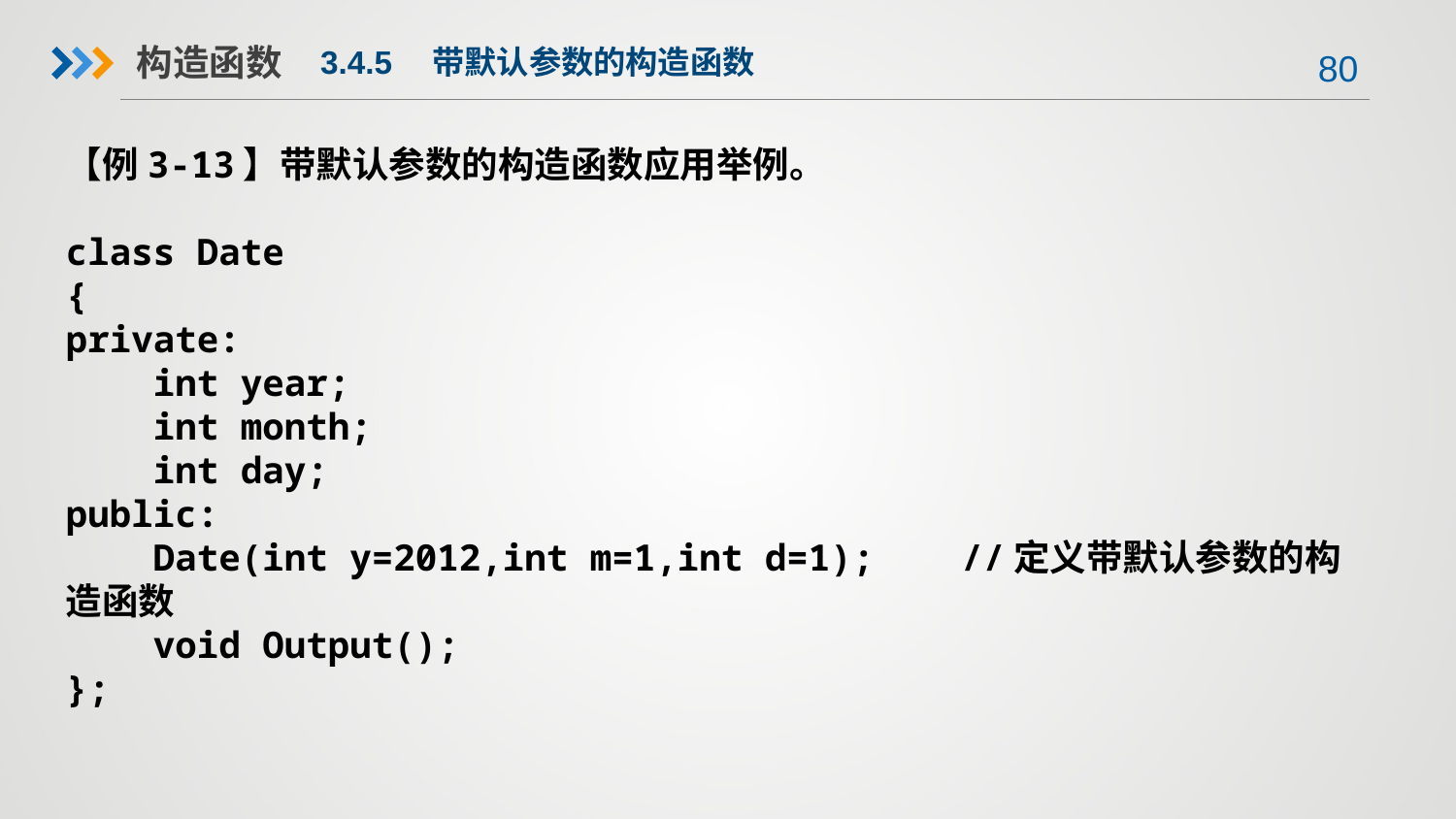

构造函数
3.4.5　带默认参数的构造函数
【例3-13】带默认参数的构造函数应用举例。

class Date
{
private:
    int year;
    int month;
    int day;
public:
    Date(int y=2012,int m=1,int d=1);    //定义带默认参数的构造函数
    void Output();
};